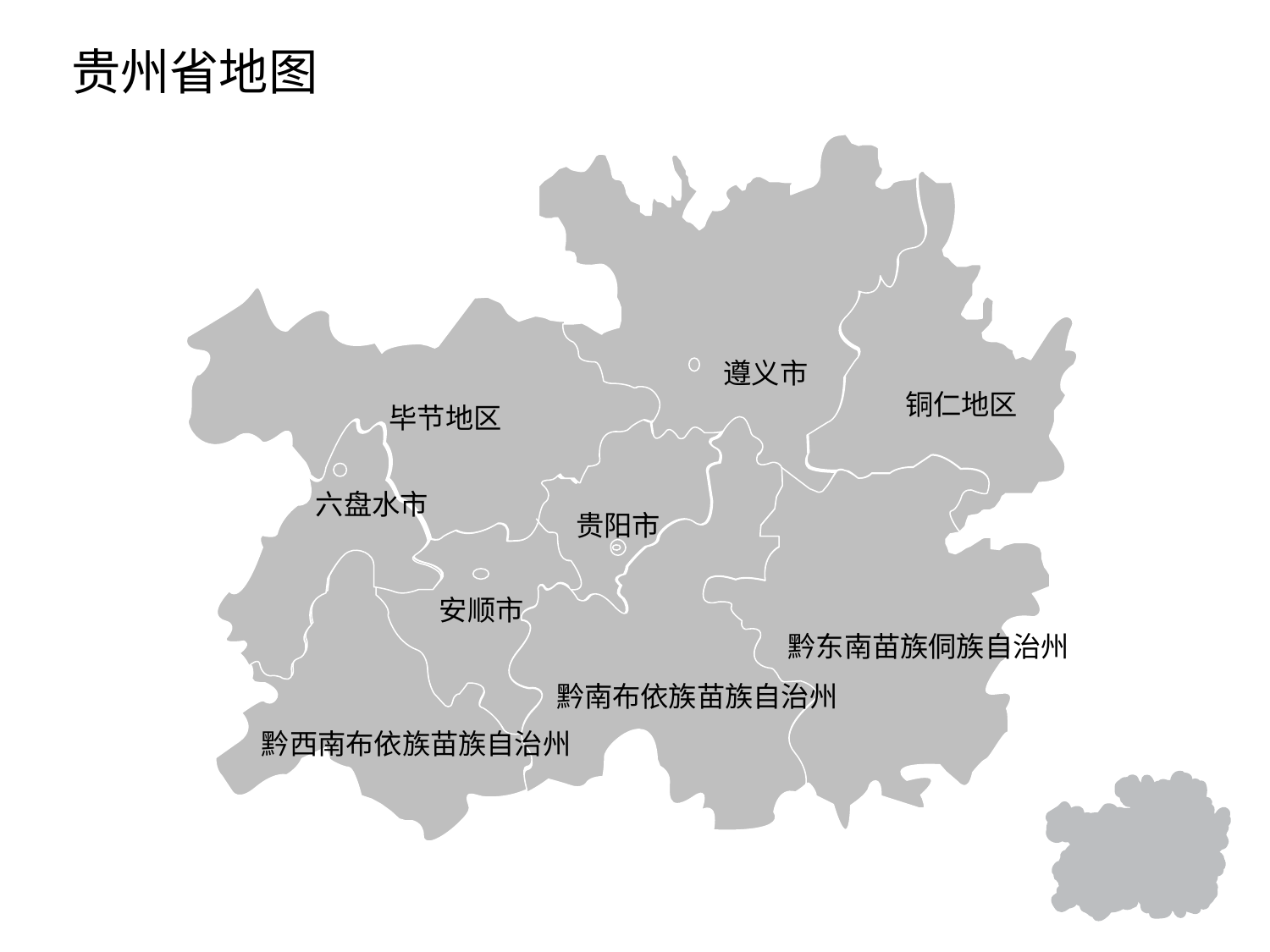

# 贵州省地图

遵义市

铜仁地区
毕节地区

六盘水市
贵阳市

安顺市
黔东南苗族侗族自治州
黔南布依族苗族自治州
黔西南布依族苗族自治州